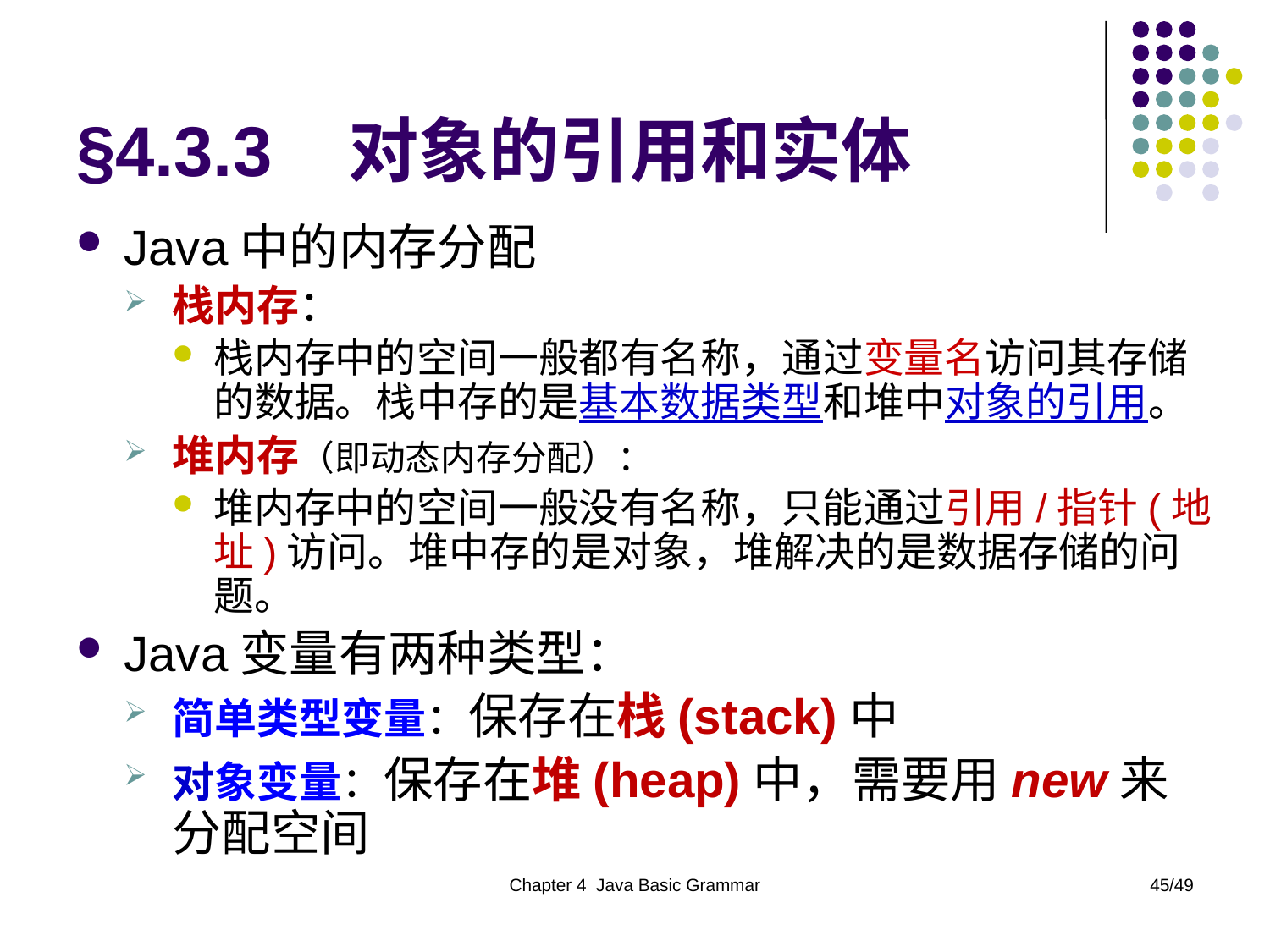

# §4.3.3   对象的引用和实体
Java中的内存分配
栈内存：
栈内存中的空间一般都有名称，通过变量名访问其存储的数据。栈中存的是基本数据类型和堆中对象的引用。
堆内存（即动态内存分配）：
堆内存中的空间一般没有名称，只能通过引用/指针(地址)访问。堆中存的是对象，堆解决的是数据存储的问题。
Java变量有两种类型：
简单类型变量：保存在栈(stack)中
对象变量：保存在堆(heap)中，需要用new来分配空间
Chapter 4  Java Basic Grammar
45/49